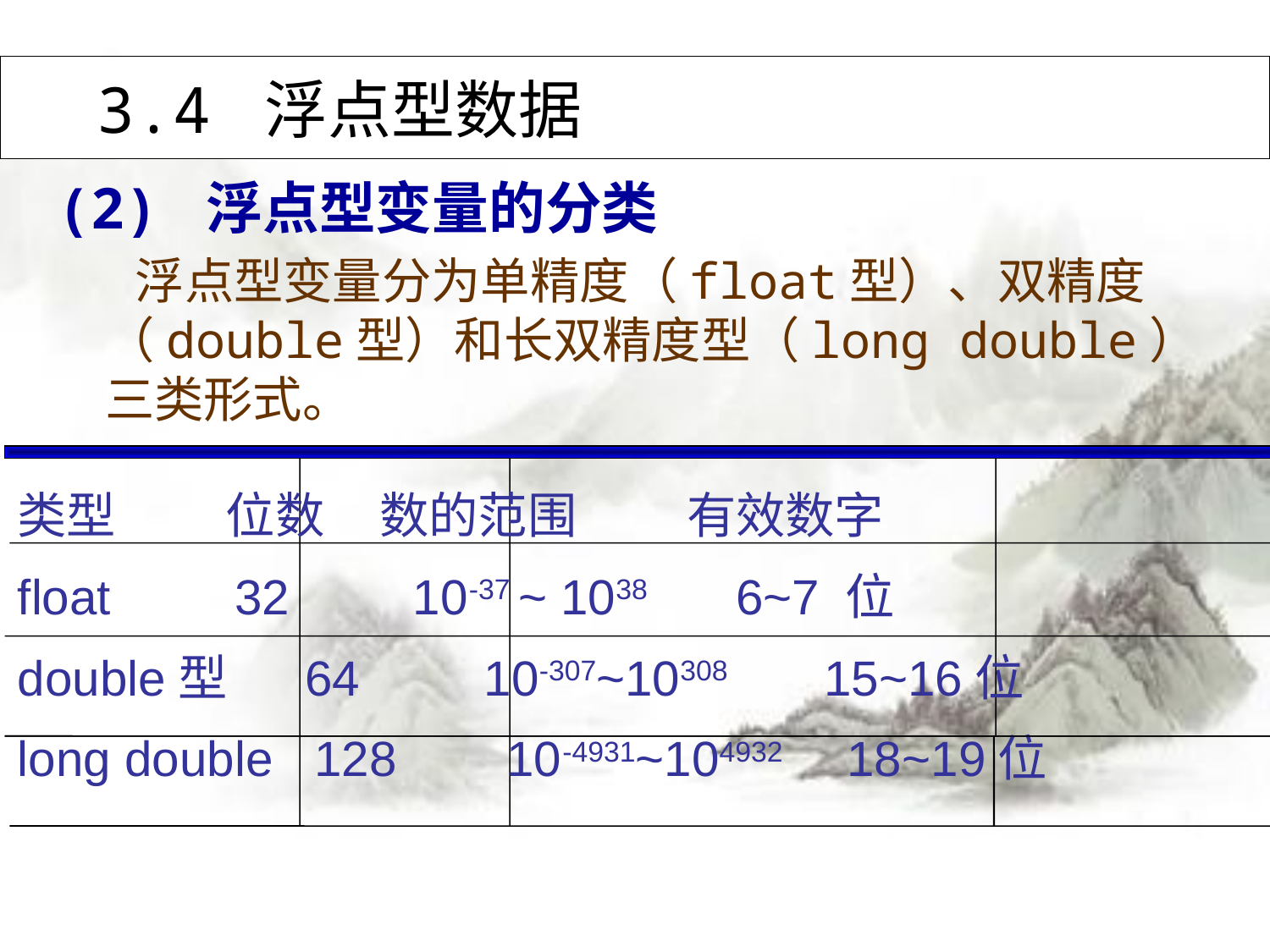

# 3.4 浮点型数据
(2) 浮点型变量的分类
      浮点型变量分为单精度（float型）、双精度（double型）和长双精度型（long double）三类形式。

类型          位数     数的范围          有效数字
float         32         10-37 ~ 1038           6~7 位
double型      64         10-307~10308       15~16位
long double   128        10-4931~104932        18~19位